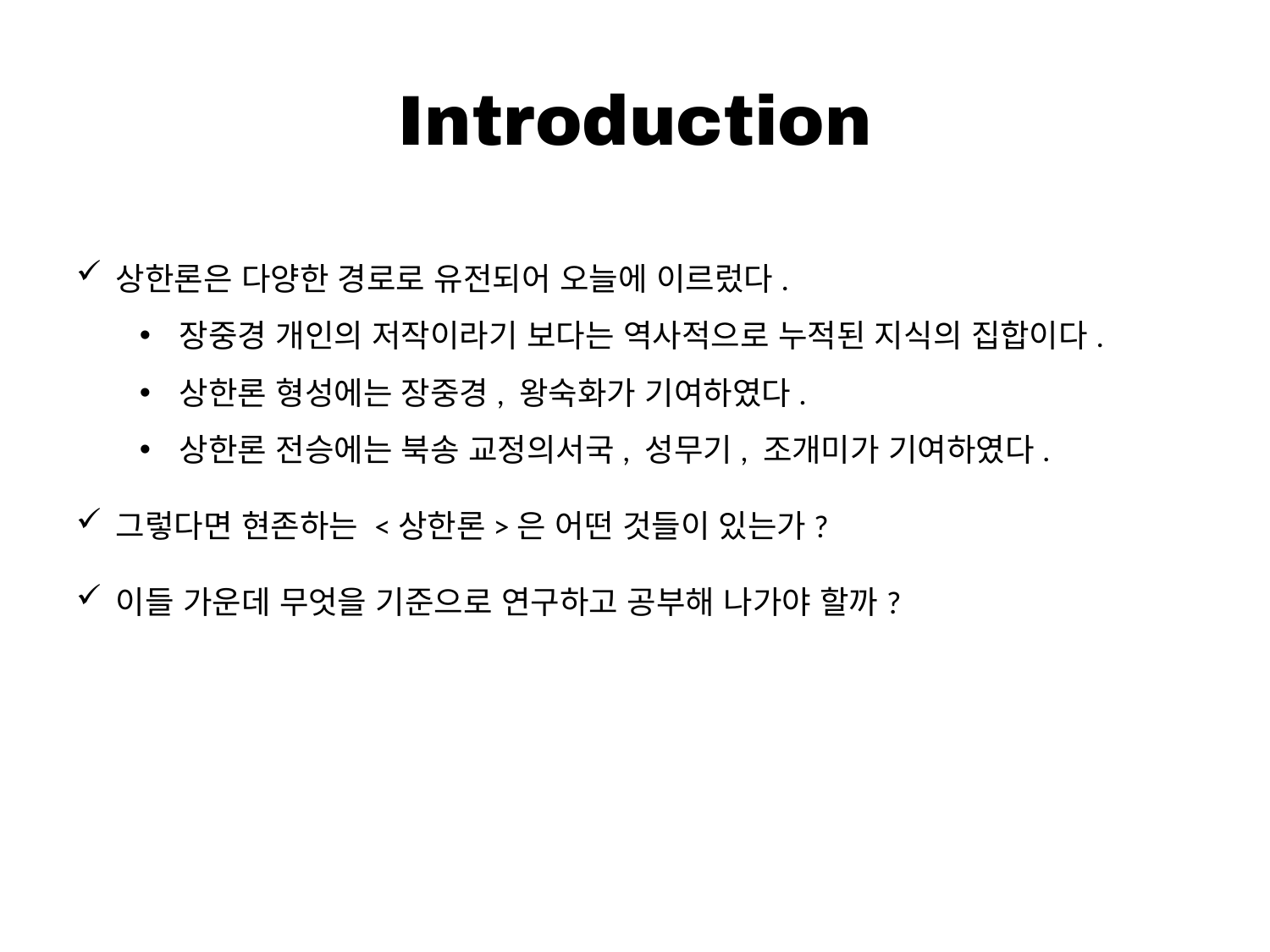

Introduction
상한론은 다양한 경로로 유전되어 오늘에 이르렀다.
장중경 개인의 저작이라기 보다는 역사적으로 누적된 지식의 집합이다.
상한론 형성에는 장중경, 왕숙화가 기여하였다.
상한론 전승에는 북송 교정의서국, 성무기, 조개미가 기여하였다.

그렇다면 현존하는 <상한론>은 어떤 것들이 있는가?

이들 가운데 무엇을 기준으로 연구하고 공부해 나가야 할까?